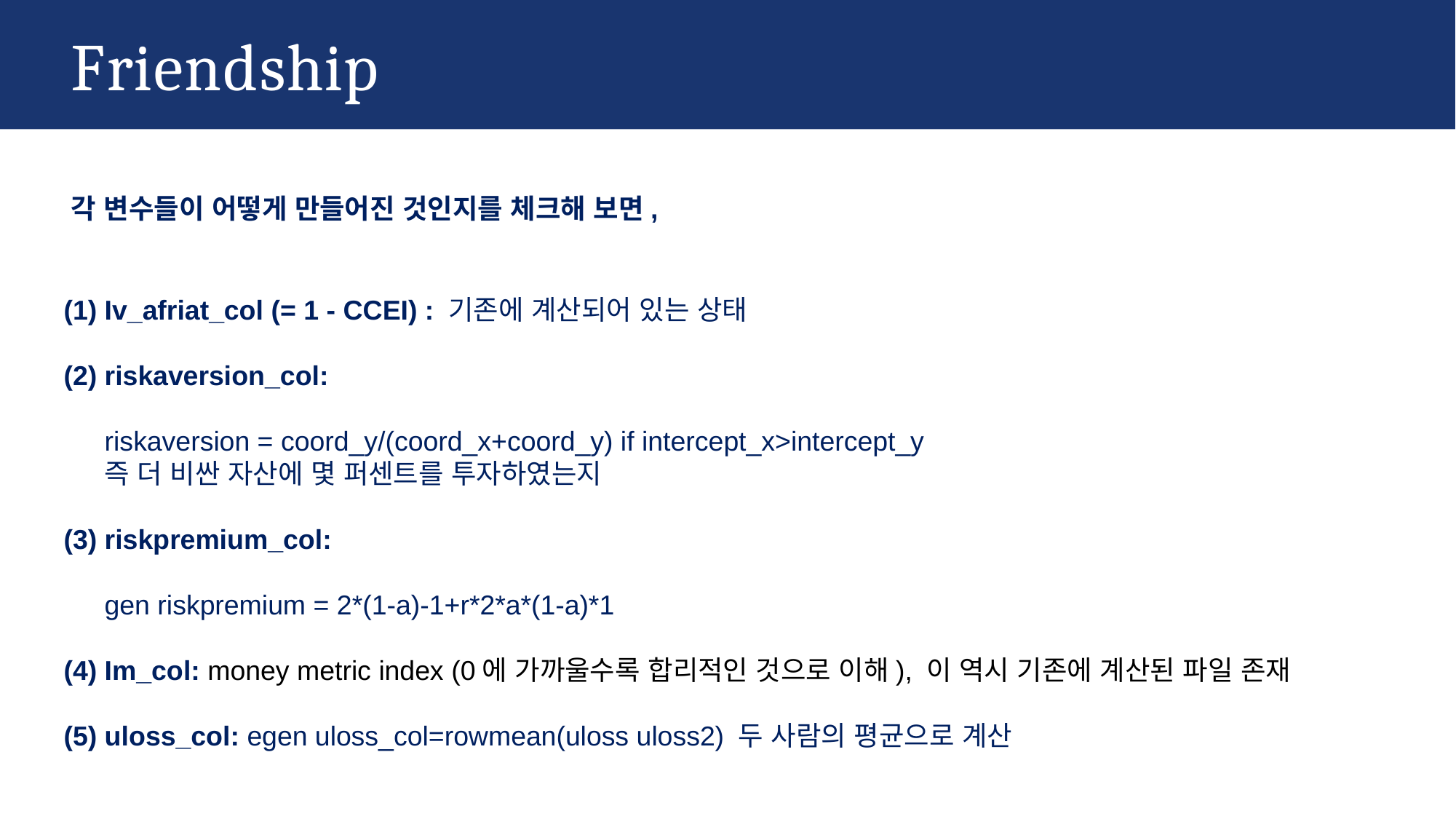

Friendship
각 변수들이 어떻게 만들어진 것인지를 체크해 보면,
Iv_afriat_col (= 1 - CCEI) : 기존에 계산되어 있는 상태

riskaversion_col:
riskaversion = coord_y/(coord_x+coord_y) if intercept_x>intercept_y
즉 더 비싼 자산에 몇 퍼센트를 투자하였는지

riskpremium_col:
gen riskpremium = 2*(1-a)-1+r*2*a*(1-a)*1

Im_col: money metric index (0에 가까울수록 합리적인 것으로 이해), 이 역시 기존에 계산된 파일 존재
uloss_col: egen uloss_col=rowmean(uloss uloss2) 두 사람의 평균으로 계산